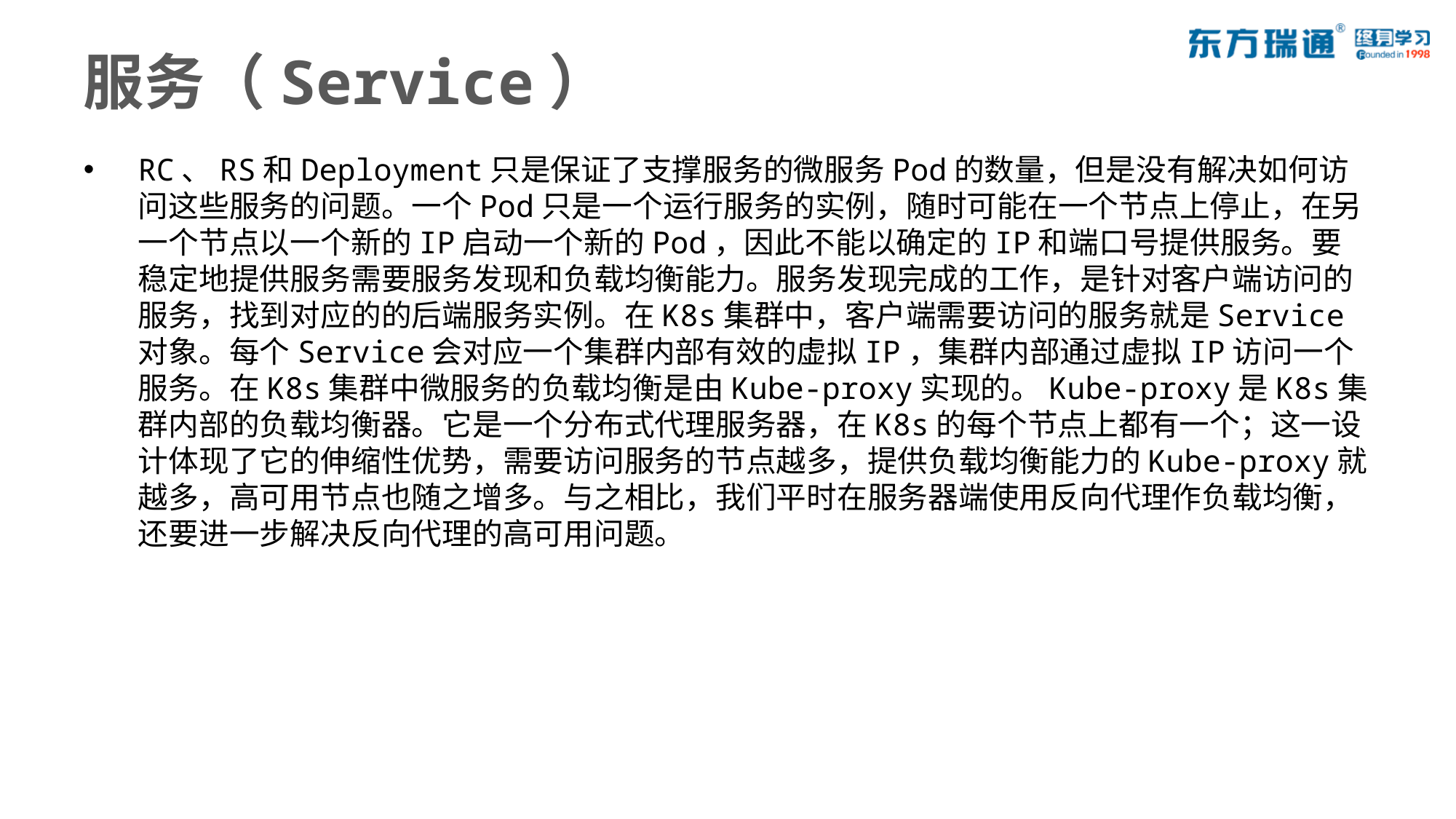

# 服务（Service）
RC、RS和Deployment只是保证了支撑服务的微服务Pod的数量，但是没有解决如何访问这些服务的问题。一个Pod只是一个运行服务的实例，随时可能在一个节点上停止，在另一个节点以一个新的IP启动一个新的Pod，因此不能以确定的IP和端口号提供服务。要稳定地提供服务需要服务发现和负载均衡能力。服务发现完成的工作，是针对客户端访问的服务，找到对应的的后端服务实例。在K8s集群中，客户端需要访问的服务就是Service对象。每个Service会对应一个集群内部有效的虚拟IP，集群内部通过虚拟IP访问一个服务。在K8s集群中微服务的负载均衡是由Kube-proxy实现的。Kube-proxy是K8s集群内部的负载均衡器。它是一个分布式代理服务器，在K8s的每个节点上都有一个；这一设计体现了它的伸缩性优势，需要访问服务的节点越多，提供负载均衡能力的Kube-proxy就越多，高可用节点也随之增多。与之相比，我们平时在服务器端使用反向代理作负载均衡，还要进一步解决反向代理的高可用问题。